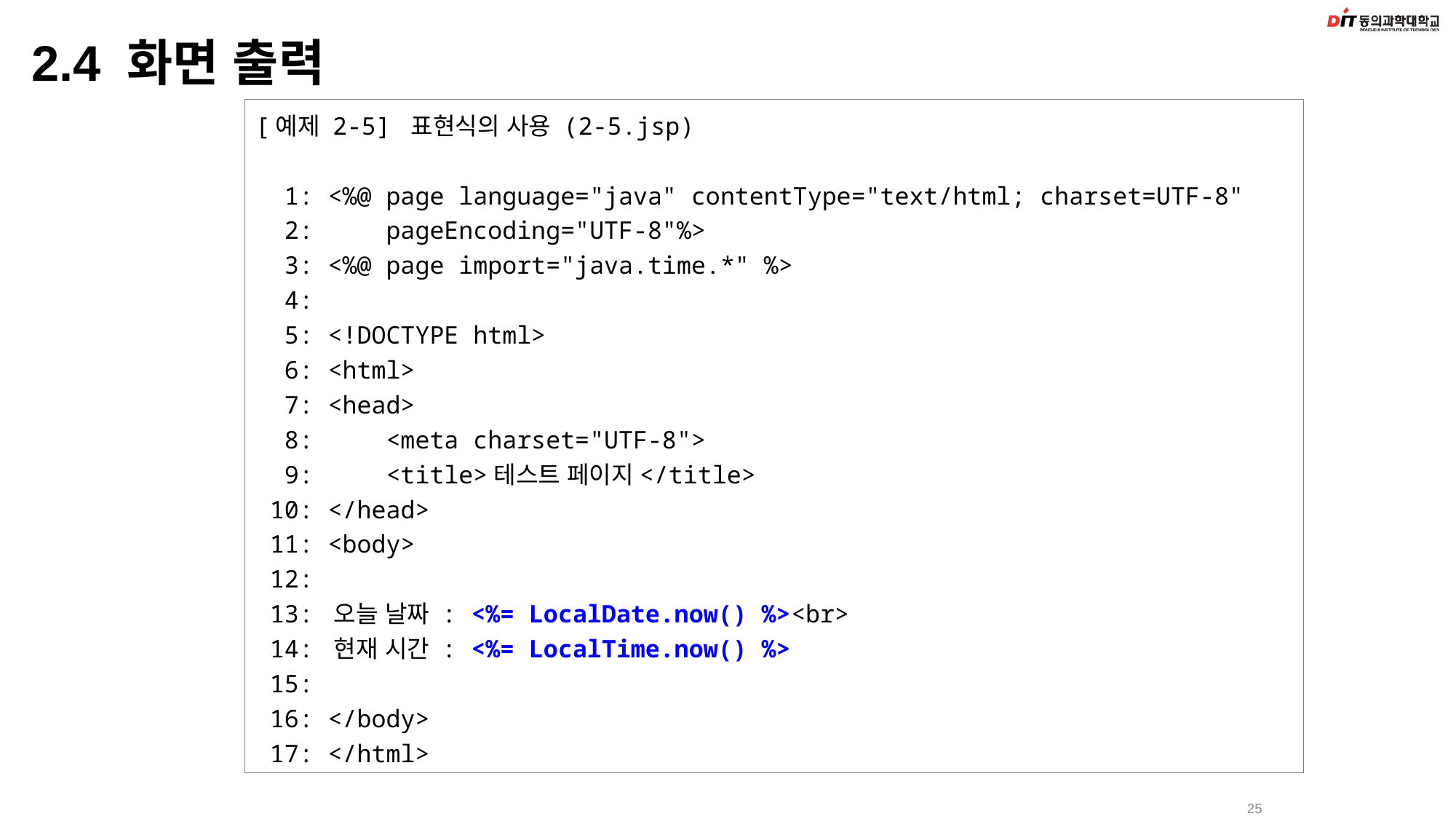

# 2.4 화면 출력
[예제 2-5] 표현식의 사용 (2-5.jsp)

  1: <%@ page language="java" contentType="text/html; charset=UTF-8"
  2:     pageEncoding="UTF-8"%>
  3: <%@ page import="java.time.*" %>
  4:
  5: <!DOCTYPE html>
  6: <html>
  7: <head>
  8:     <meta charset="UTF-8">
  9:     <title>테스트 페이지</title>
 10: </head>
 11: <body>
 12:
 13: 오늘 날짜 : <%= LocalDate.now() %><br>
 14: 현재 시간 : <%= LocalTime.now() %>
 15:
 16: </body>
 17: </html>
25